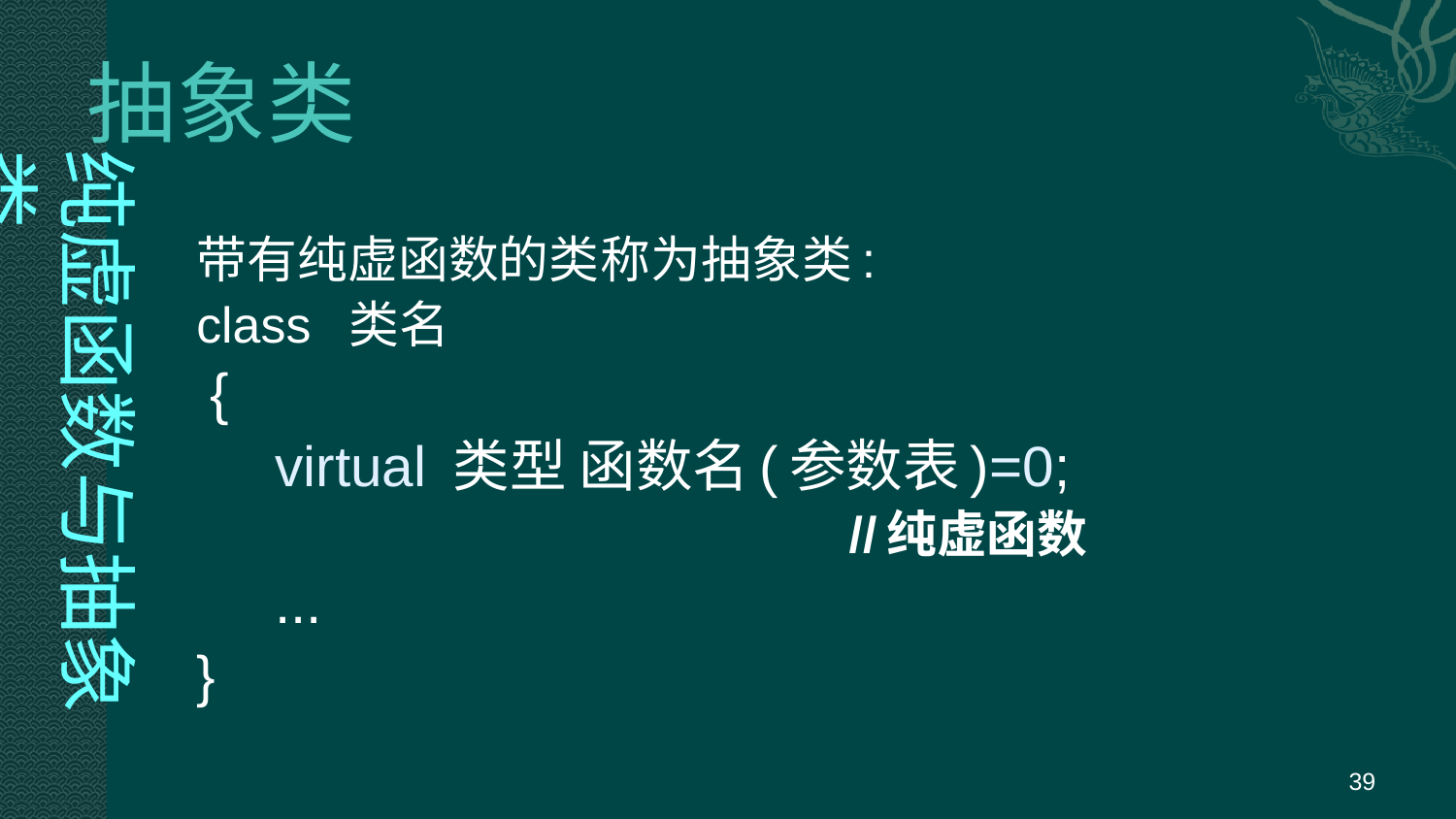

# 抽象类
纯虚函数与抽象类
带有纯虚函数的类称为抽象类:
class  类名
 {
     virtual 类型 函数名(参数表)=0;
                                          //纯虚函数
     ...
}
39